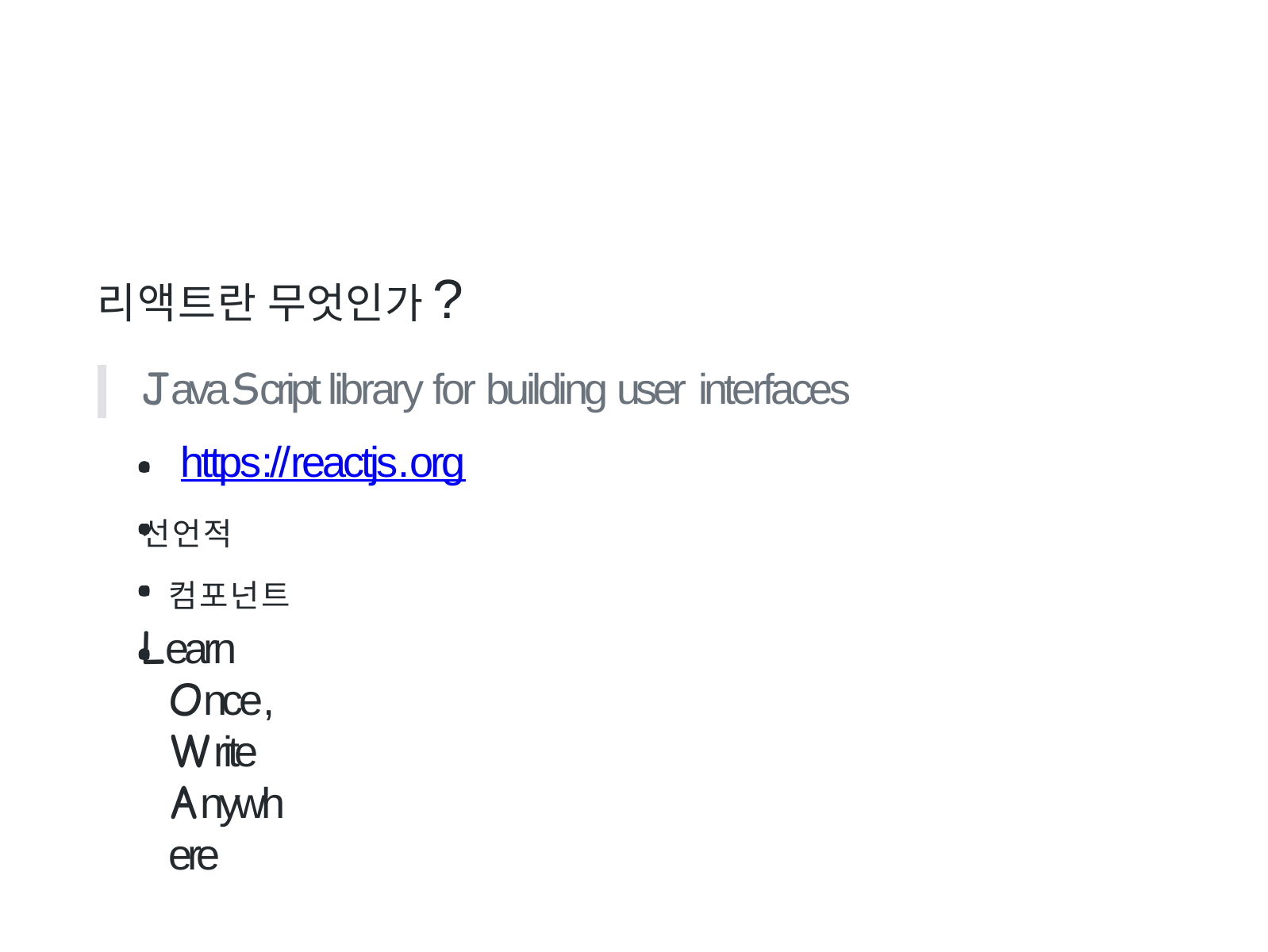

# 리액트란 무엇인가?
JavaScript library for building user interfaces  https://reactjs.org
선언적  컴포넌트
Learn Once,Write Anywhere